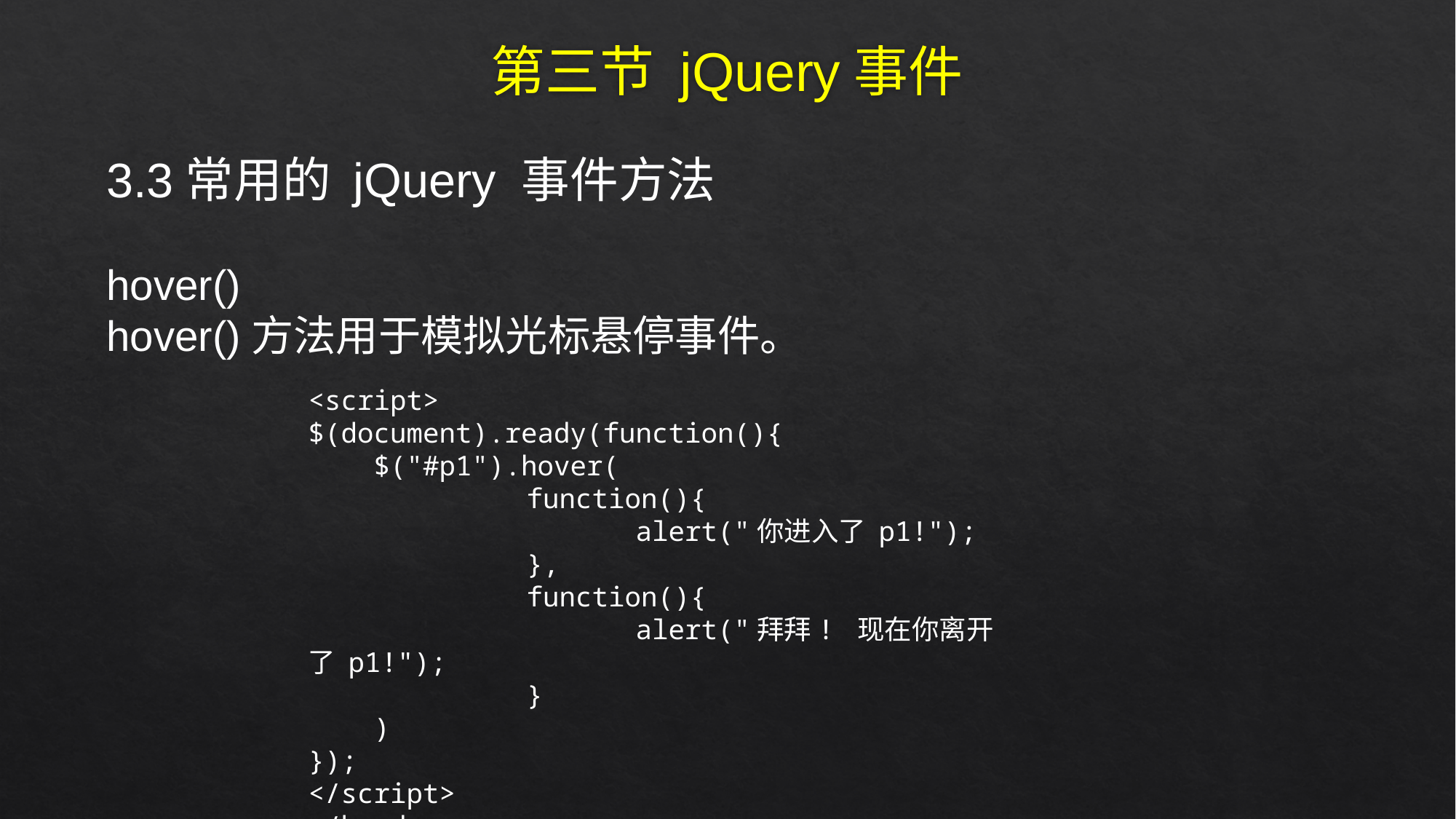

# 第三节 jQuery事件
3.3常用的 jQuery 事件方法

hover()
hover()方法用于模拟光标悬停事件。

<script>
$(document).ready(function(){
    $("#p1").hover(
		function(){
			alert("你进入了 p1!");
		},
		function(){
			alert("拜拜! 现在你离开了 p1!");
		}
    )
});
</script>
</head>
<body>

<p id="p1">这是一个段落。</p>

</body>